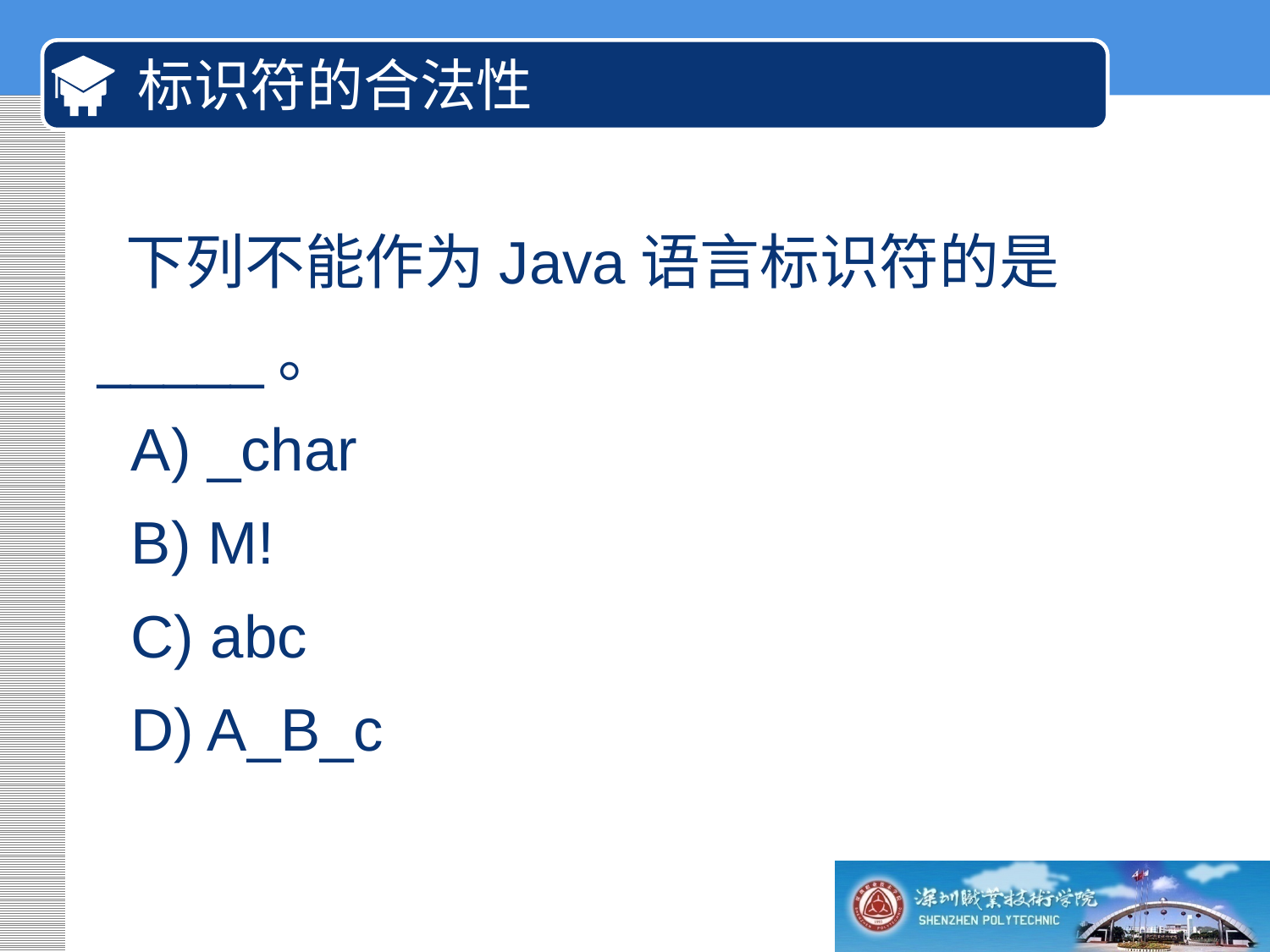

# 标识符的合法性
 下列不能作为Java语言标识符的是_____。
  A) _char
  B) M!
  C) abc
  D) A_B_c